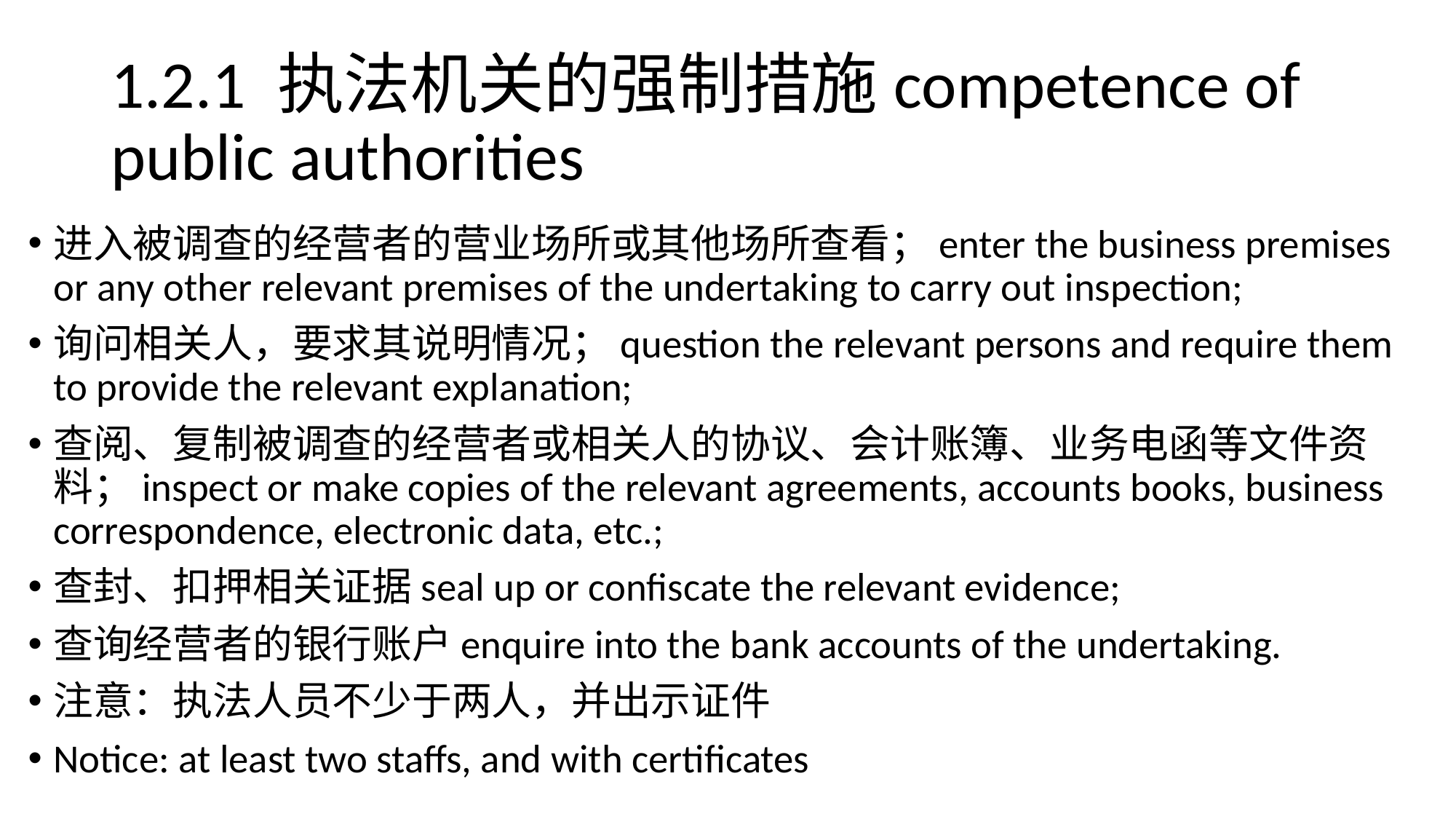

# 1.2.1 执法机关的强制措施competence of public authorities
进入被调查的经营者的营业场所或其他场所查看；enter the business premises or any other relevant premises of the undertaking to carry out inspection;
询问相关人，要求其说明情况；question the relevant persons and require them to provide the relevant explanation;
查阅、复制被调查的经营者或相关人的协议、会计账簿、业务电函等文件资料；inspect or make copies of the relevant agreements, accounts books, business correspondence, electronic data, etc.;
查封、扣押相关证据seal up or confiscate the relevant evidence;
查询经营者的银行账户enquire into the bank accounts of the undertaking.
注意：执法人员不少于两人，并出示证件
Notice: at least two staffs, and with certificates